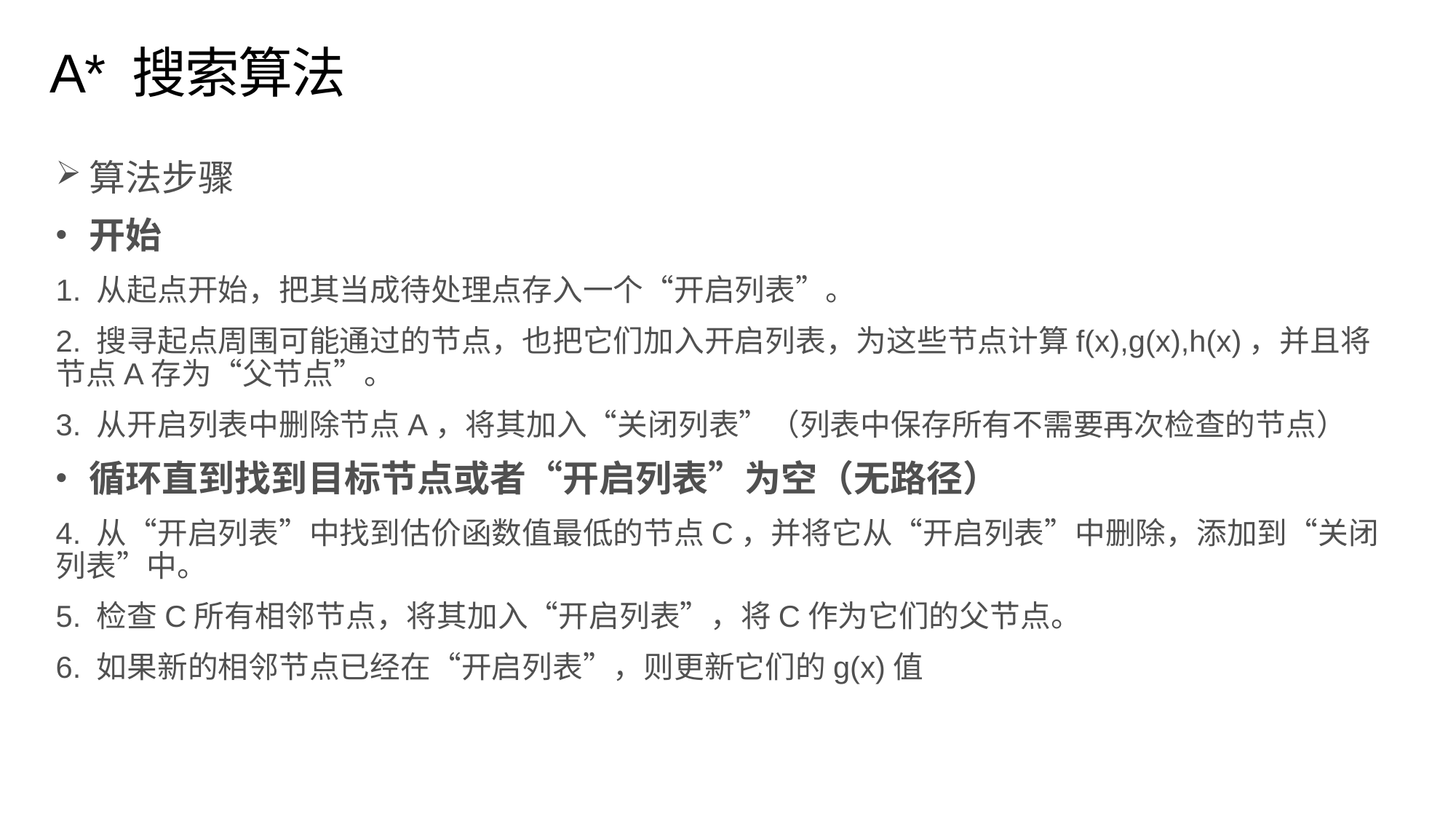

# A* 搜索算法
算法步骤
开始
1. 从起点开始，把其当成待处理点存入一个“开启列表”。
2. 搜寻起点周围可能通过的节点，也把它们加入开启列表，为这些节点计算f(x),g(x),h(x)，并且将节点A存为“父节点”。
3. 从开启列表中删除节点A，将其加入“关闭列表”（列表中保存所有不需要再次检查的节点）
循环直到找到目标节点或者“开启列表”为空（无路径）
4. 从“开启列表”中找到估价函数值最低的节点C，并将它从“开启列表”中删除，添加到“关闭列表”中。
5. 检查C所有相邻节点，将其加入“开启列表”，将C作为它们的父节点。
6. 如果新的相邻节点已经在“开启列表”，则更新它们的g(x)值